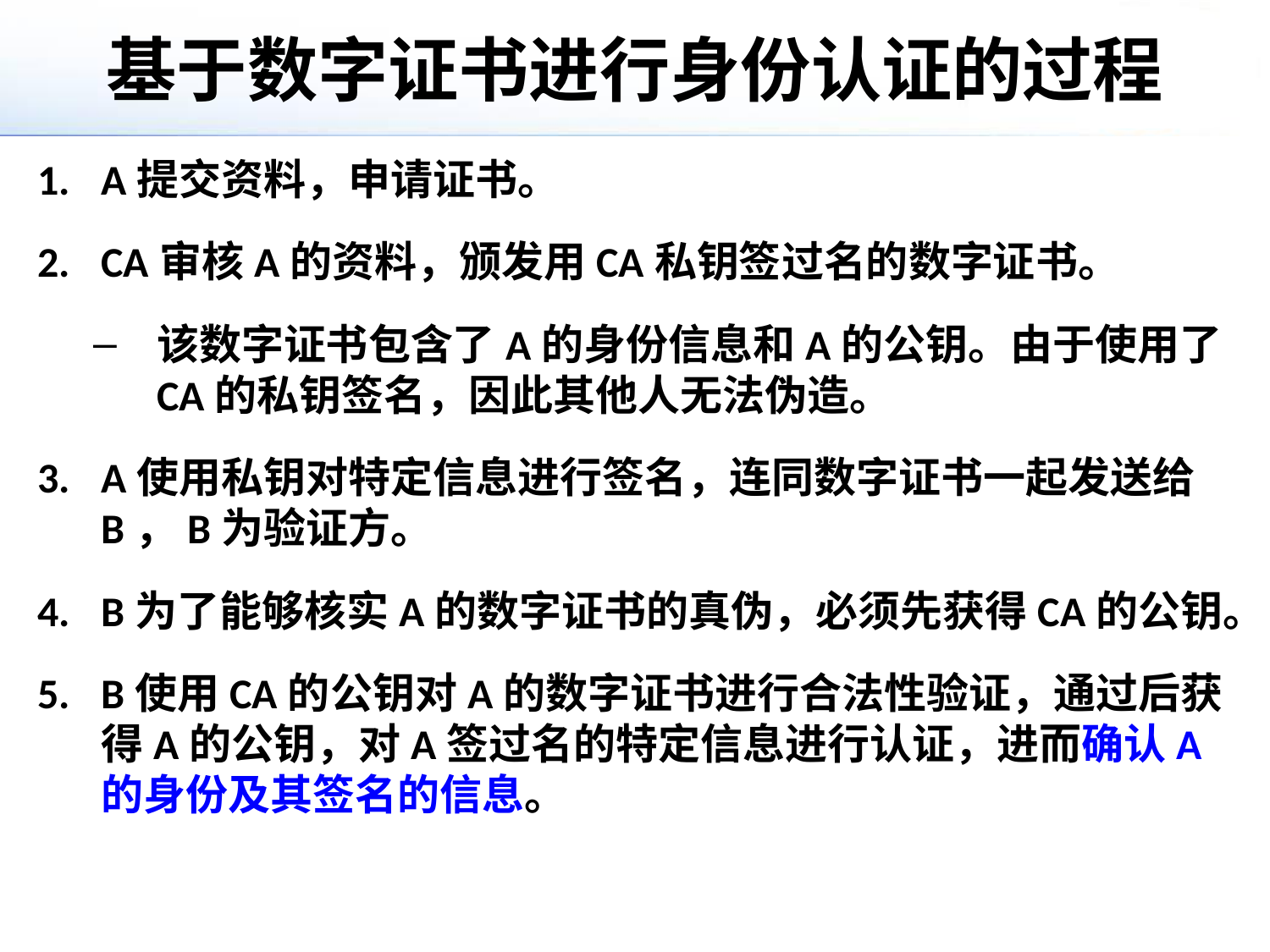

# 基于数字证书进行身份认证的过程
A提交资料，申请证书。
CA审核A的资料，颁发用CA私钥签过名的数字证书。
该数字证书包含了A的身份信息和A的公钥。由于使用了CA的私钥签名，因此其他人无法伪造。
A使用私钥对特定信息进行签名，连同数字证书一起发送给B，B为验证方。
B为了能够核实A的数字证书的真伪，必须先获得CA的公钥。
B使用CA的公钥对A的数字证书进行合法性验证，通过后获得A的公钥，对A签过名的特定信息进行认证，进而确认A的身份及其签名的信息。